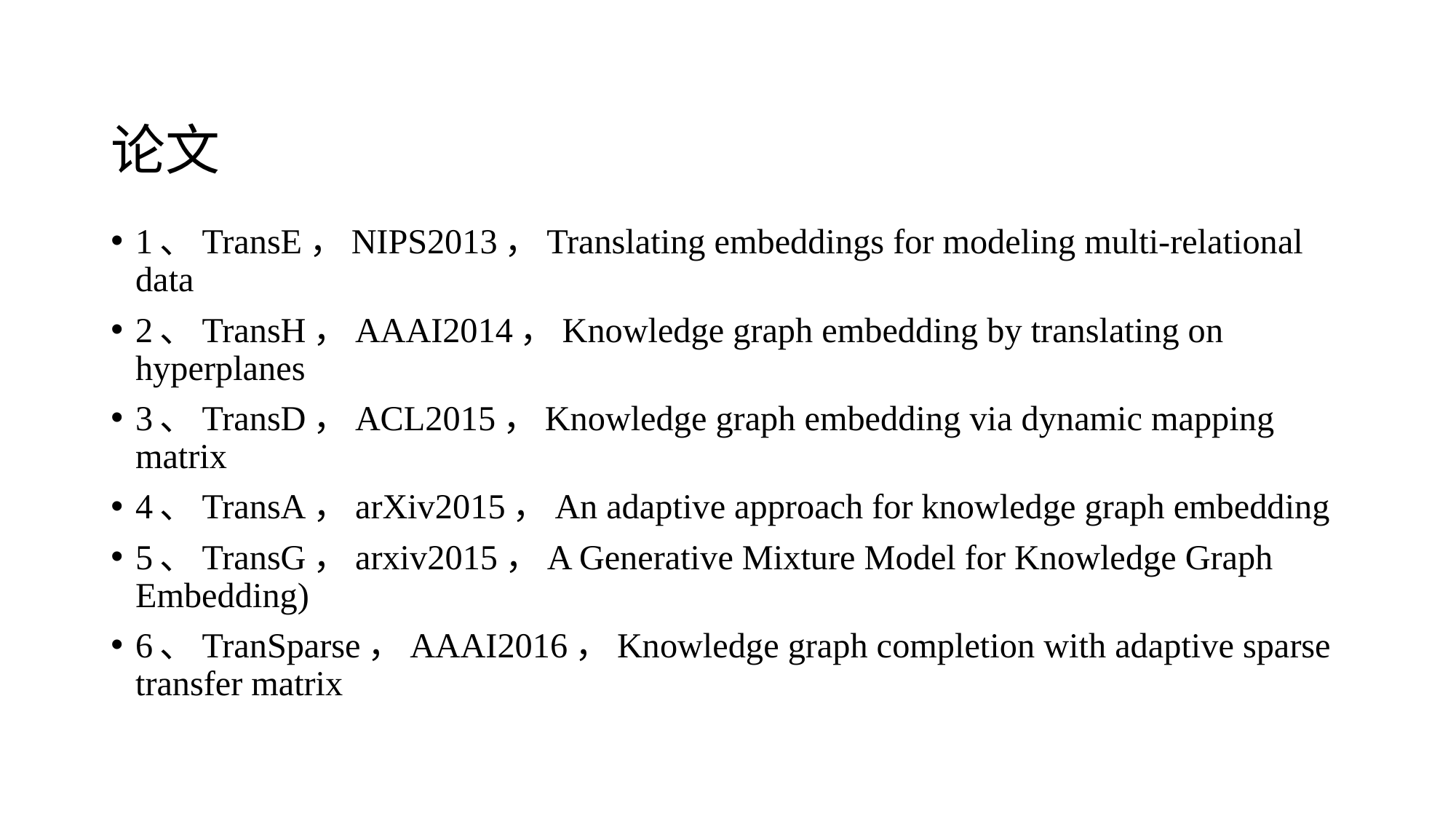

# 论文
1、TransE，NIPS2013，Translating embeddings for modeling multi-relational data
2、TransH，AAAI2014，Knowledge graph embedding by translating on hyperplanes
3、TransD，ACL2015，Knowledge graph embedding via dynamic mapping matrix
4、TransA，arXiv2015，An adaptive approach for knowledge graph embedding
5、TransG，arxiv2015，A Generative Mixture Model for Knowledge Graph Embedding)
6、TranSparse，AAAI2016，Knowledge graph completion with adaptive sparse transfer matrix